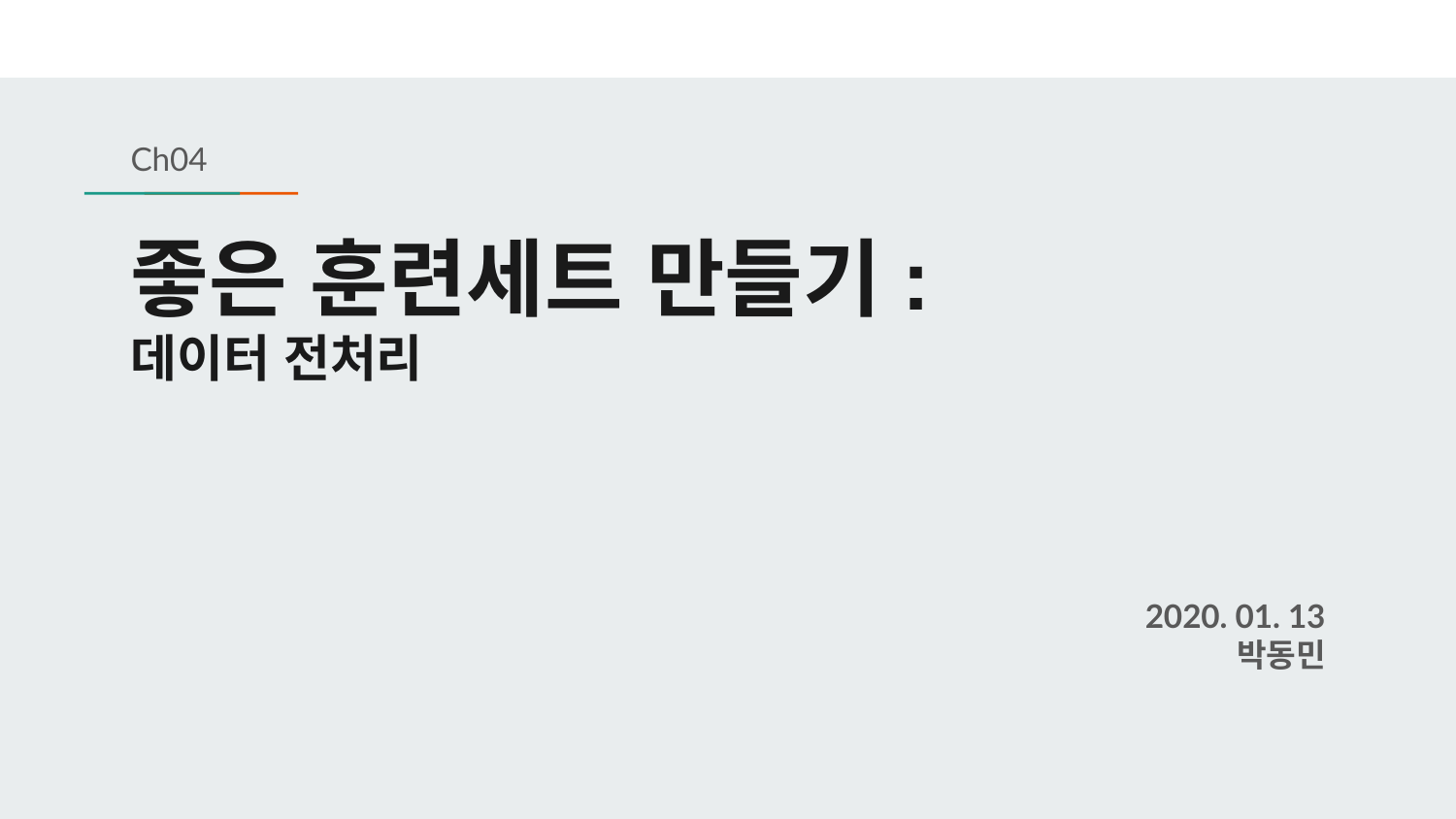

Ch04
# 좋은 훈련세트 만들기: 데이터 전처리
2020. 01. 13
박동민